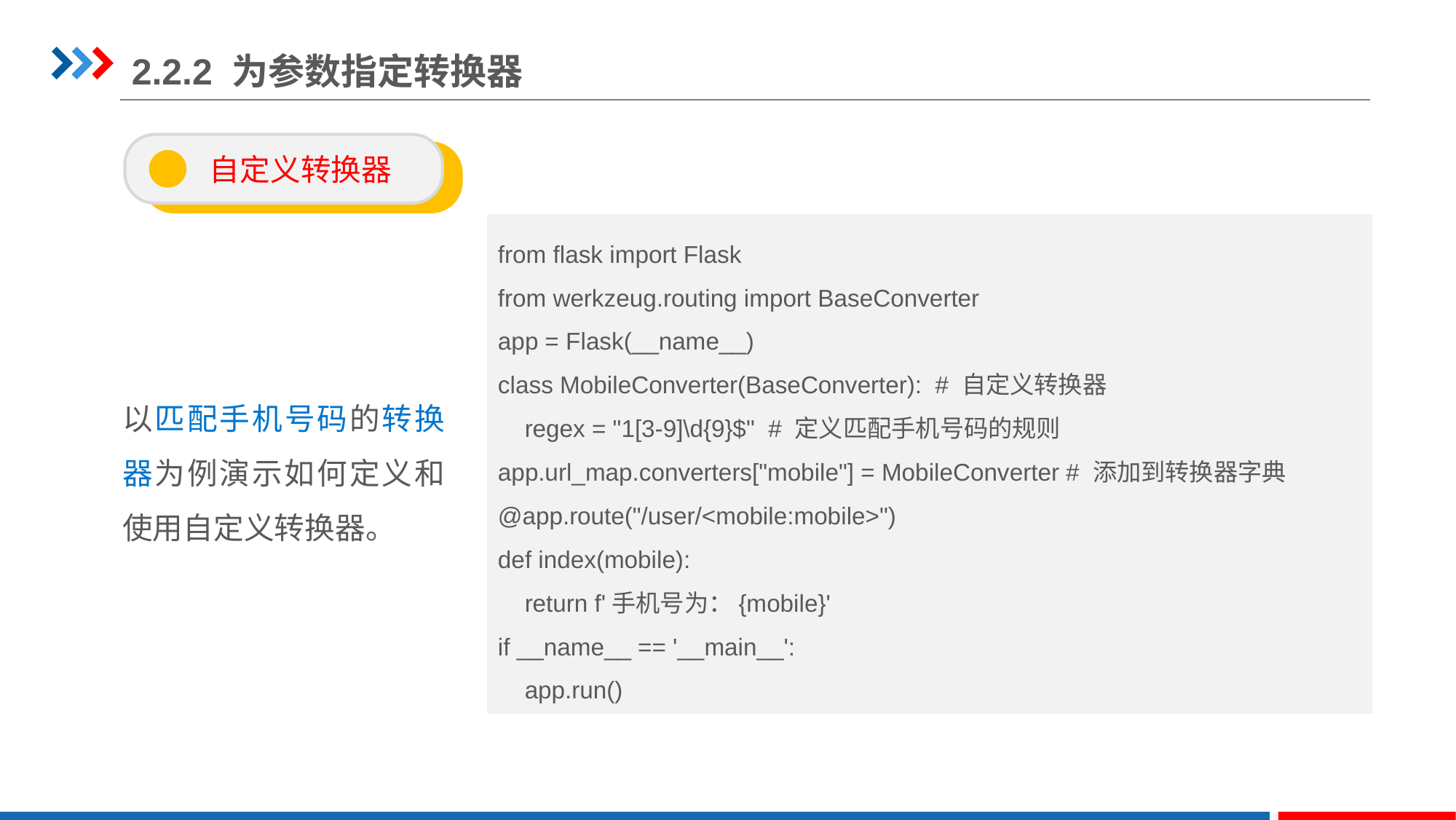

2.2.2 为参数指定转换器
    自定义转换器

from flask import Flask
from werkzeug.routing import BaseConverter
app = Flask(__name__)
class MobileConverter(BaseConverter):  # 自定义转换器
    regex = "1[3-9]\d{9}$"  # 定义匹配手机号码的规则
app.url_map.converters["mobile"] = MobileConverter # 添加到转换器字典
@app.route("/user/<mobile:mobile>")
def index(mobile):
    return f'手机号为：{mobile}'
if __name__ == '__main__':
    app.run()
以匹配手机号码的转换器为例演示如何定义和使用自定义转换器。